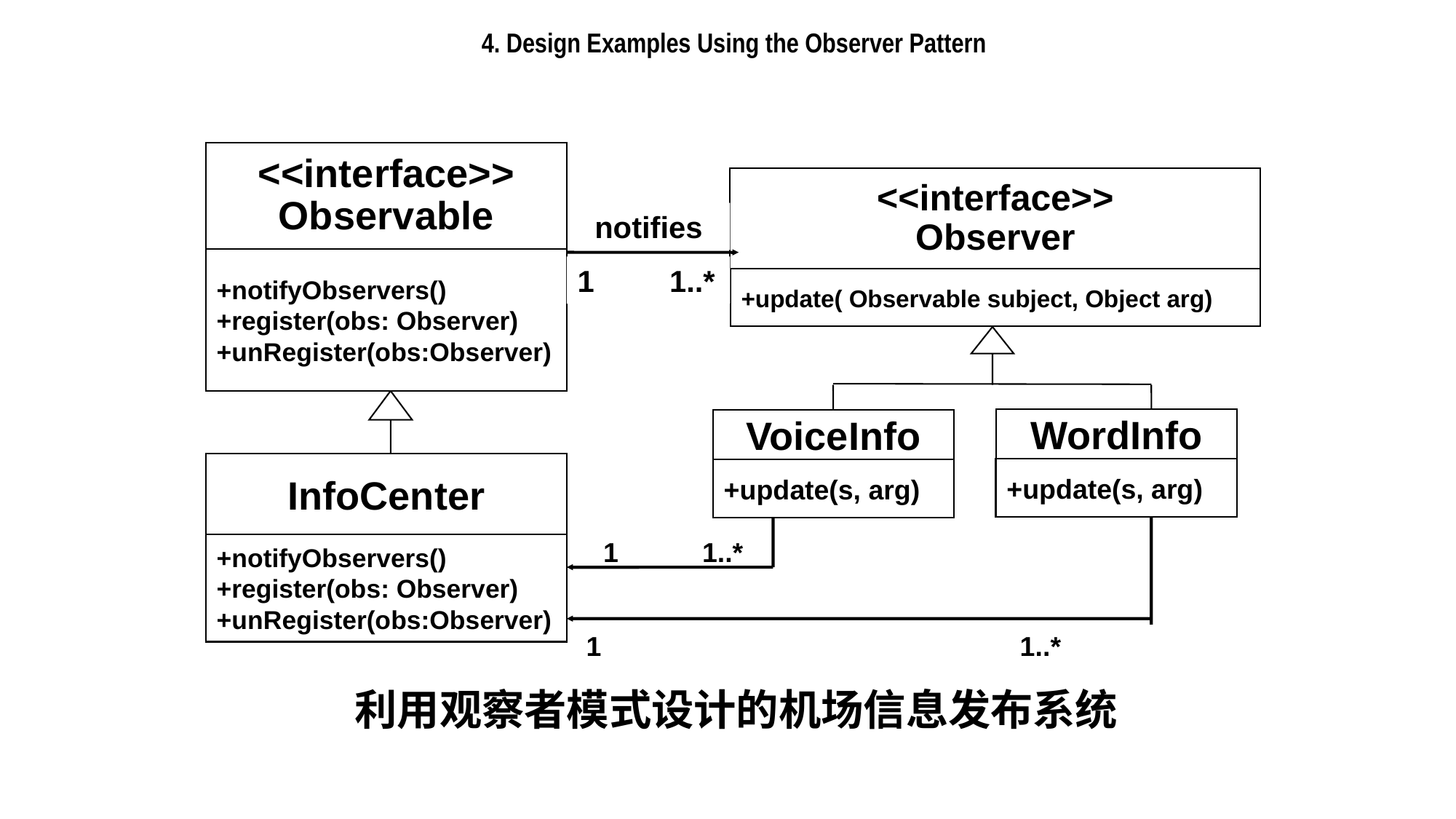

4. Design Examples Using the Observer Pattern
<<interface>>
Observable
+notifyObservers()
+register(obs: Observer)
+unRegister(obs:Observer)
<<interface>>
Observer
+update( Observable subject, Object arg)
notifies

1         1..*

WordInfo
+update(s, arg)
VoiceInfo
+update(s, arg)
InfoCenter
+notifyObservers()
+register(obs: Observer)
+unRegister(obs:Observer)

1           1..*

1                                                       1..*
利用观察者模式设计的机场信息发布系统